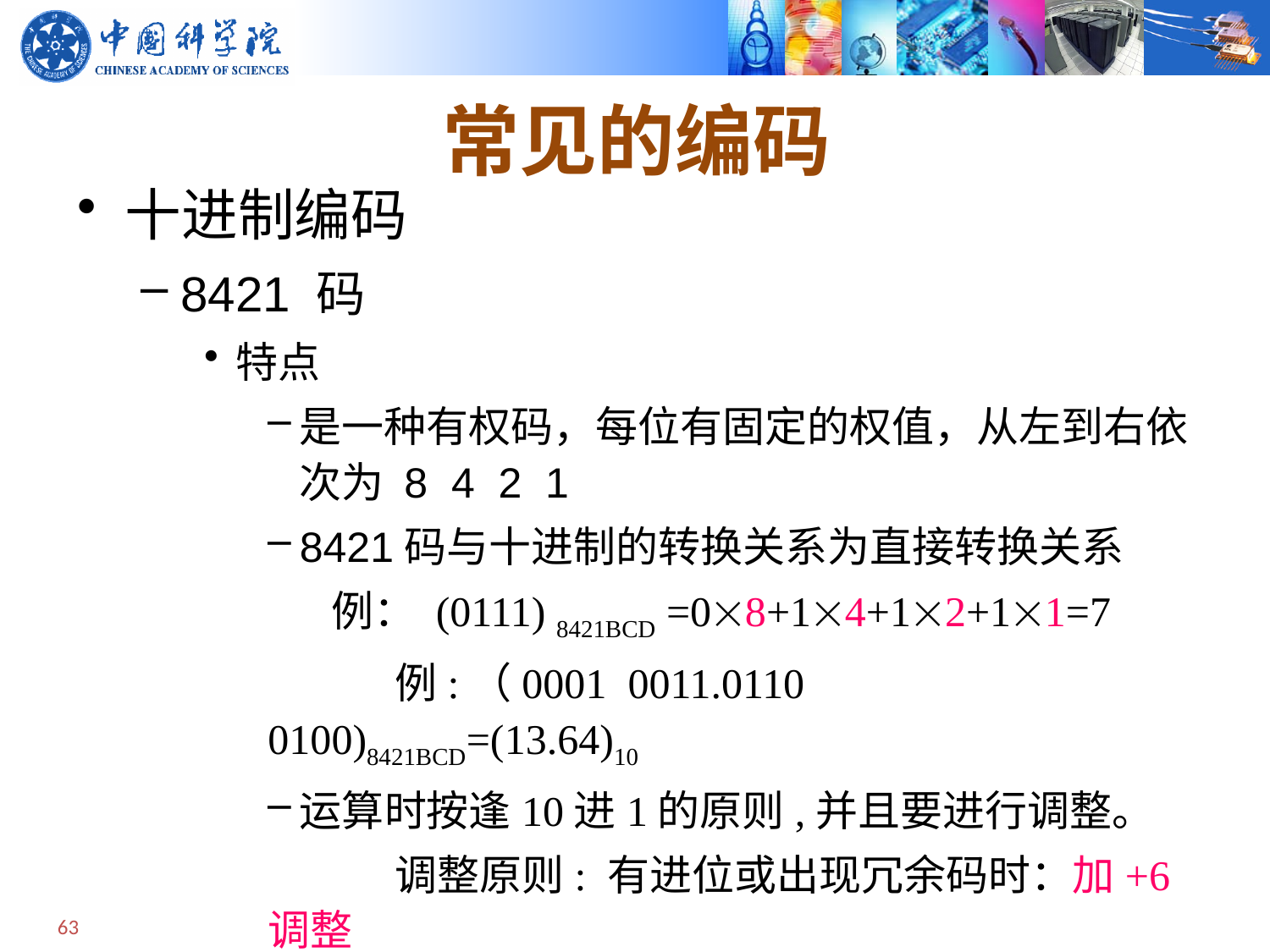

# 常见的编码
十进制编码
8421 码
特点
是一种有权码，每位有固定的权值，从左到右依次为 8  4  2  1
8421码与十进制的转换关系为直接转换关系
例： (0111) 8421BCD =0×8+1×4+1×2+1×1=7
	例:（0001  0011.0110  0100)8421BCD=(13.64)10
运算时按逢10进1的原则,并且要进行调整。
	调整原则: 有进位或出现冗余码时：加+6调整